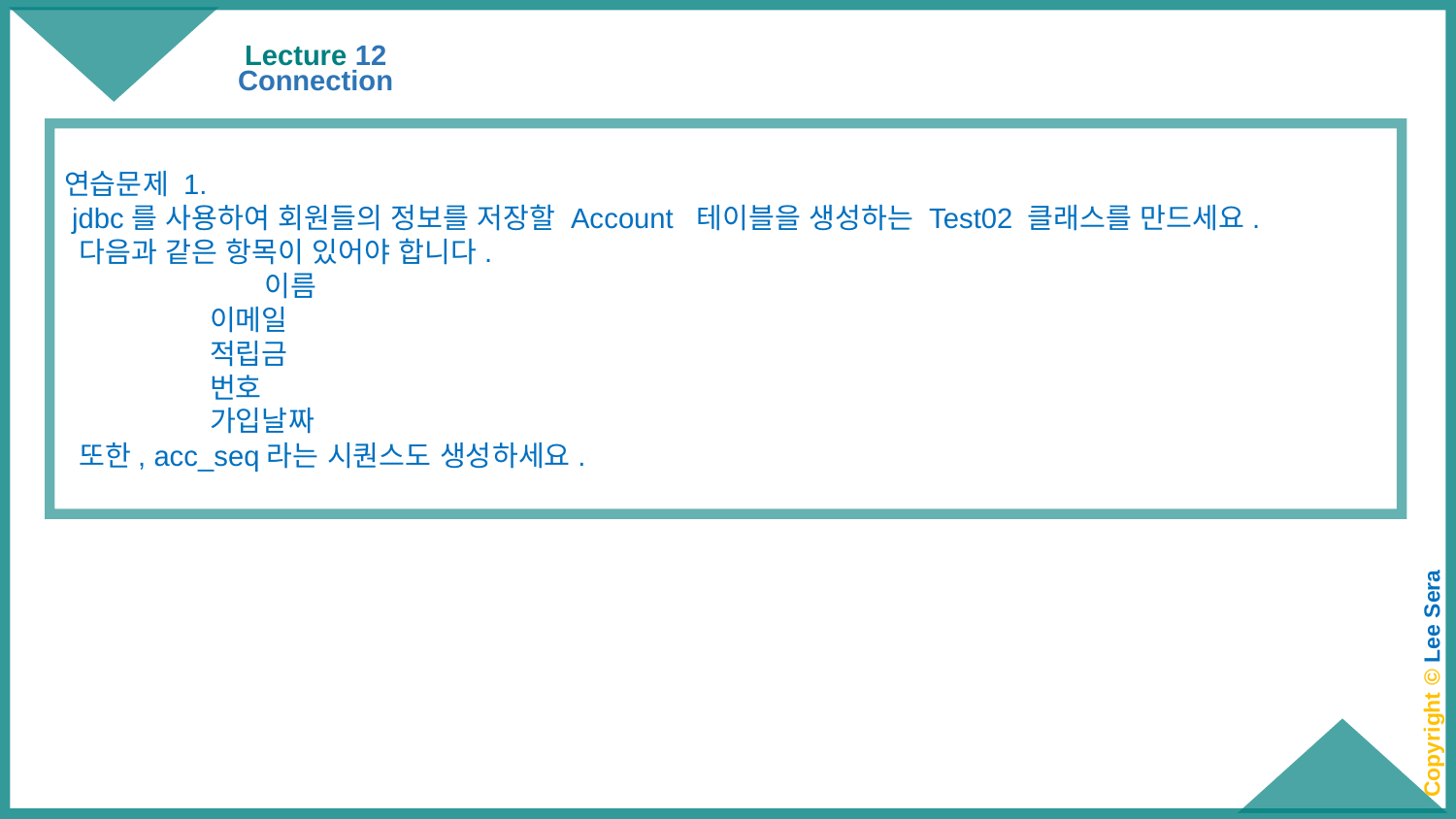

# Lecture 12
Connection
연습문제 1.
 jdbc를 사용하여 회원들의 정보를 저장할 Account  테이블을 생성하는 Test02 클래스를 만드세요.
 다음과 같은 항목이 있어야 합니다.
   	이름
	이메일
	적립금
	번호
	가입날짜
 또한, acc_seq라는 시퀀스도 생성하세요.
Copyright © Lee Sera